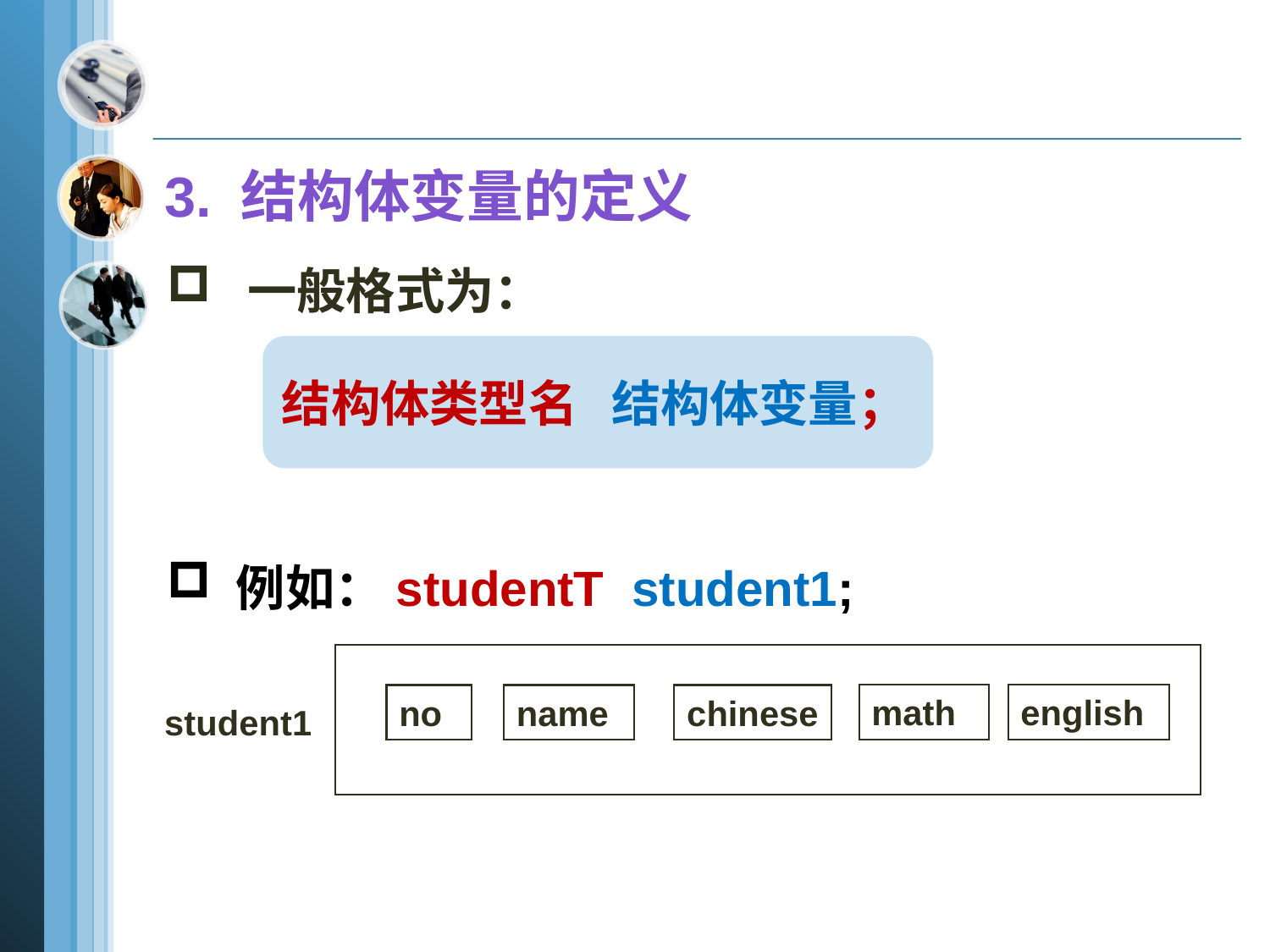

3. 结构体变量的定义
  一般格式为：
结构体类型名   结构体变量；
 例如：studentT  student1;

math
english
no
name
chinese
student1